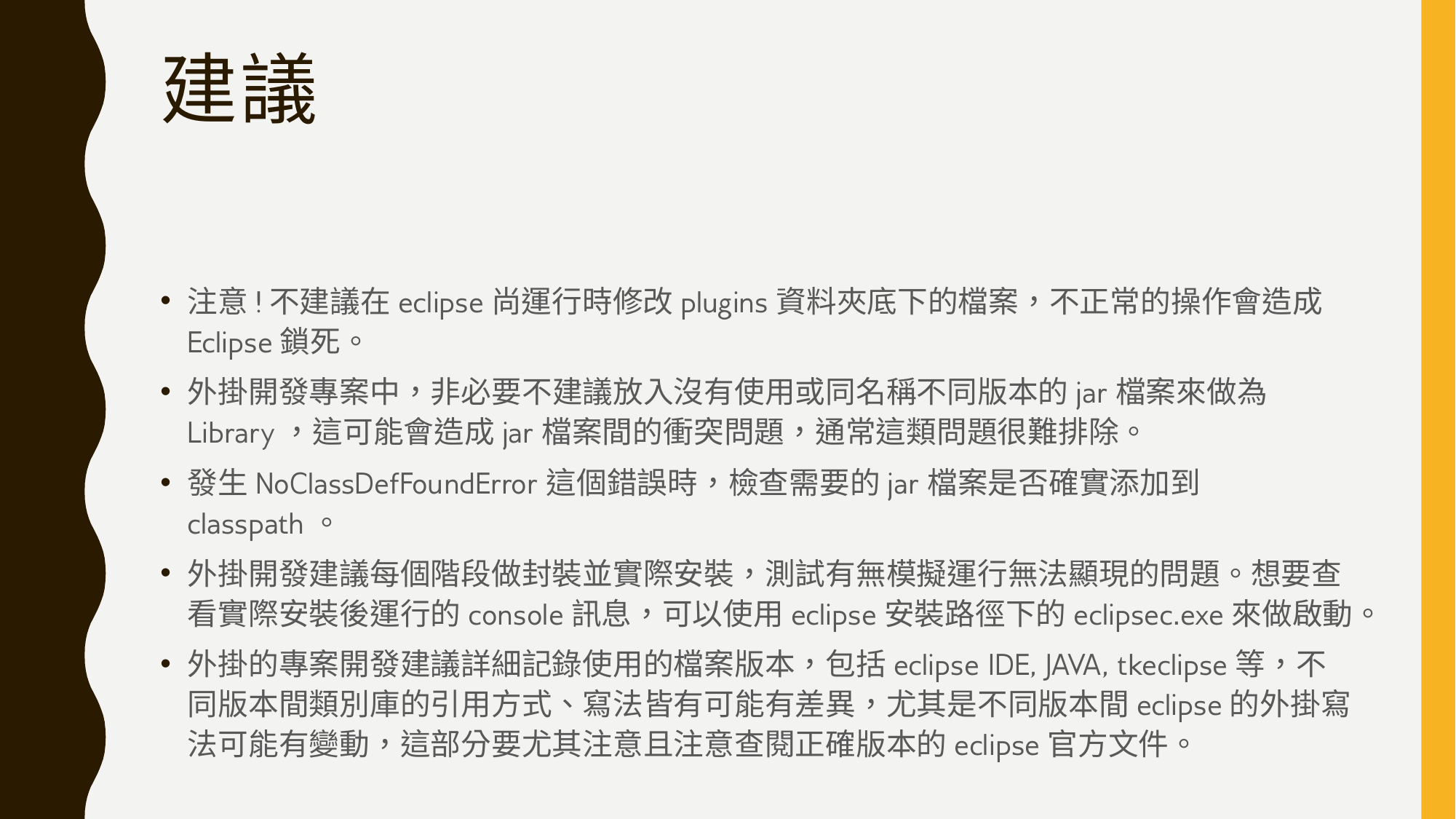

# 建議
注意!不建議在eclipse尚運行時修改plugins資料夾底下的檔案，不正常的操作會造成Eclipse鎖死。
外掛開發專案中，非必要不建議放入沒有使用或同名稱不同版本的jar檔案來做為Library，這可能會造成jar檔案間的衝突問題，通常這類問題很難排除。
發生NoClassDefFoundError這個錯誤時，檢查需要的jar檔案是否確實添加到classpath。
外掛開發建議每個階段做封裝並實際安裝，測試有無模擬運行無法顯現的問題。想要查看實際安裝後運行的console訊息，可以使用eclipse安裝路徑下的eclipsec.exe來做啟動。
外掛的專案開發建議詳細記錄使用的檔案版本，包括eclipse IDE, JAVA, tkeclipse等，不同版本間類別庫的引用方式、寫法皆有可能有差異，尤其是不同版本間eclipse的外掛寫法可能有變動，這部分要尤其注意且注意查閱正確版本的eclipse官方文件。